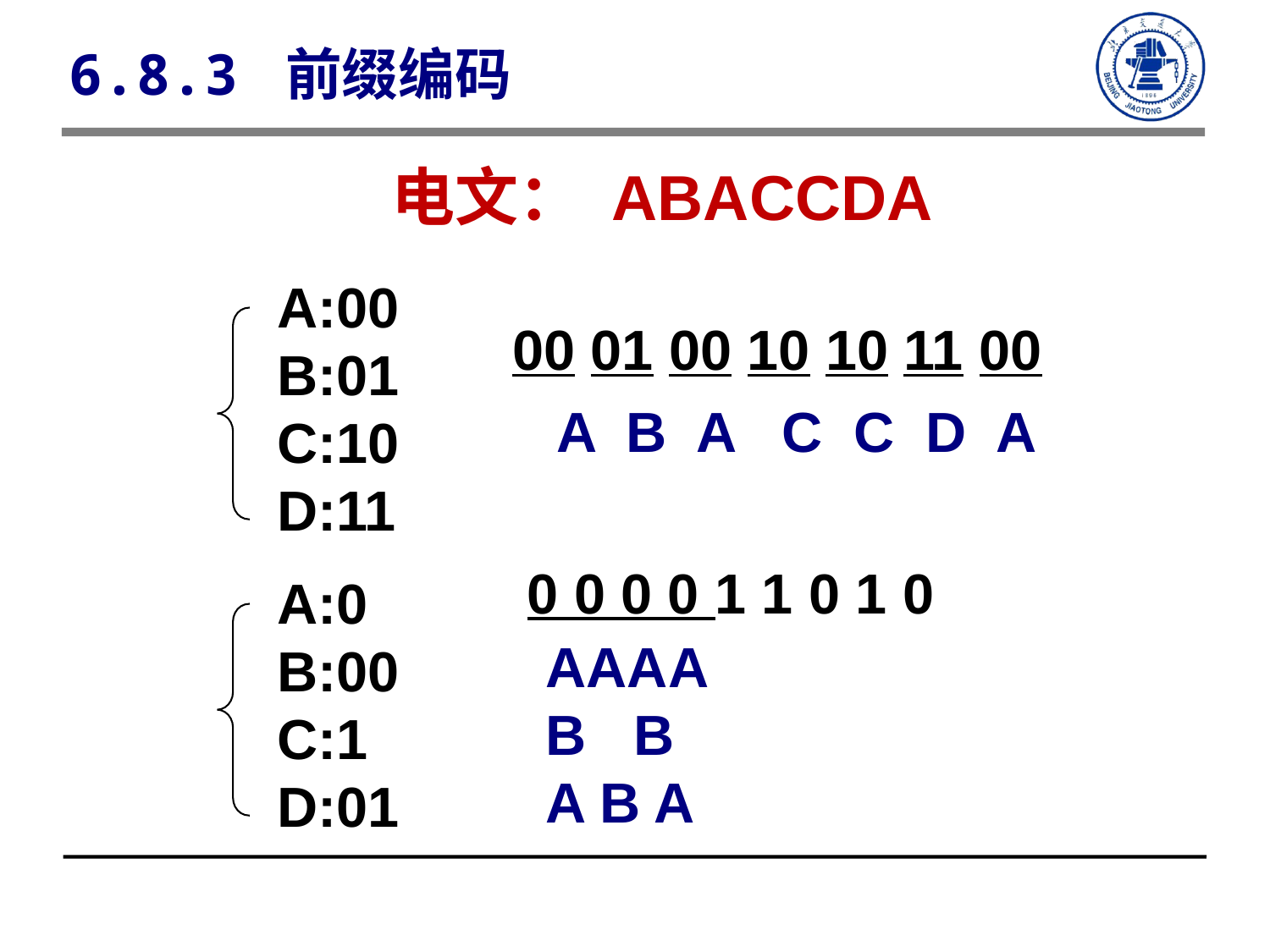

6.8.3 前缀编码
        电文： ABACCDA
 A:00
 B:01
 C:10
 D:11

00 01 00 10 10 11 00
A  B  A   C  C  D  A
0 0 0 0 1 1 0 1 0
 A:0
 B:00
 C:1
 D:01

AAAA
B   B
A B A